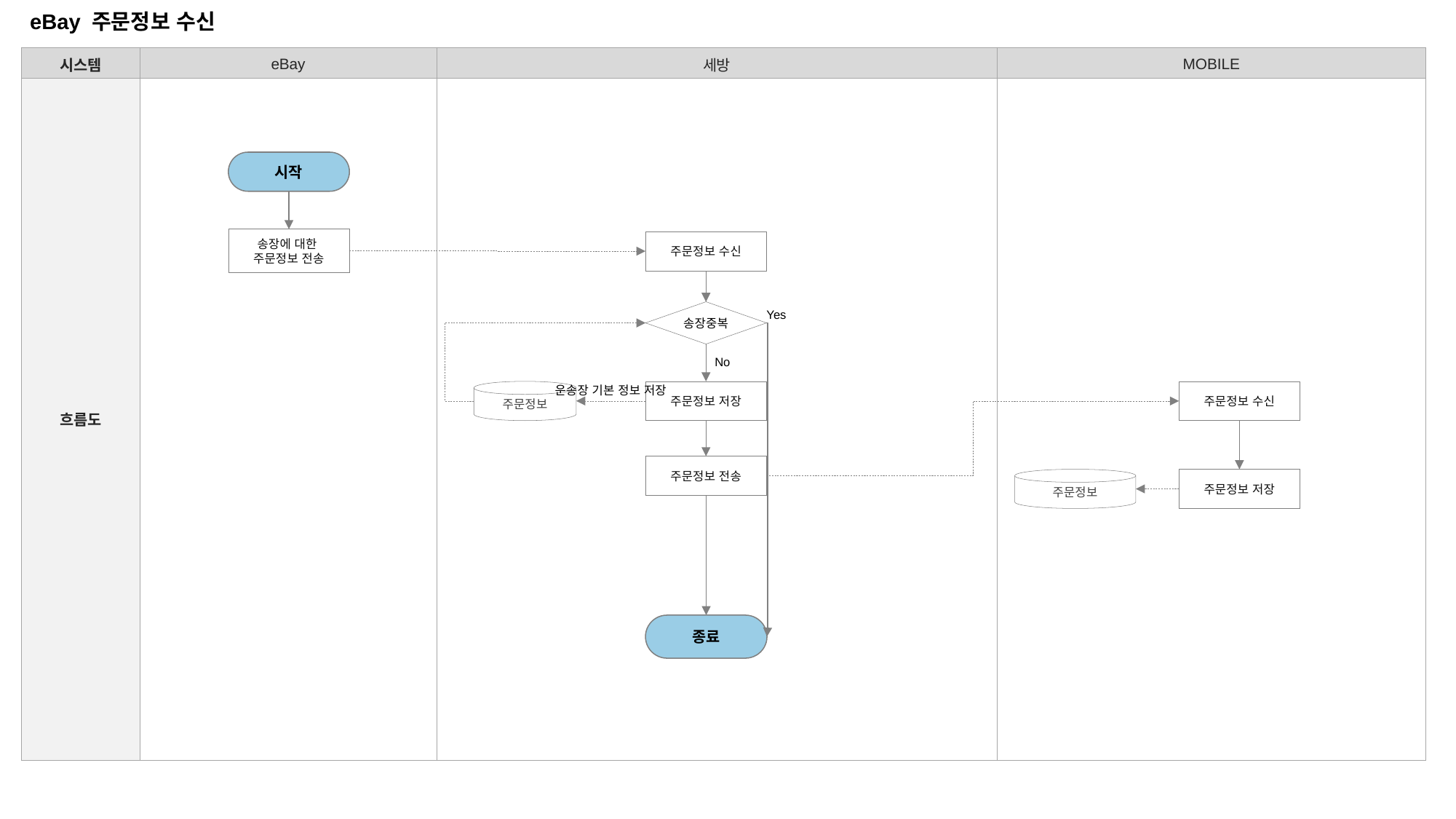

eBay 주문정보 수신
| 시스템 | eBay | 세방 | MOBILE |
| --- | --- | --- | --- |
| 흐름도 |  |  |  |
시작
송장에 대한
주문정보 전송
주문정보 수신
송장중복
Yes
No
운송장 기본 정보 저장
주문정보
주문정보 저장
주문정보 수신
주문정보 전송
주문정보
주문정보 저장
종료